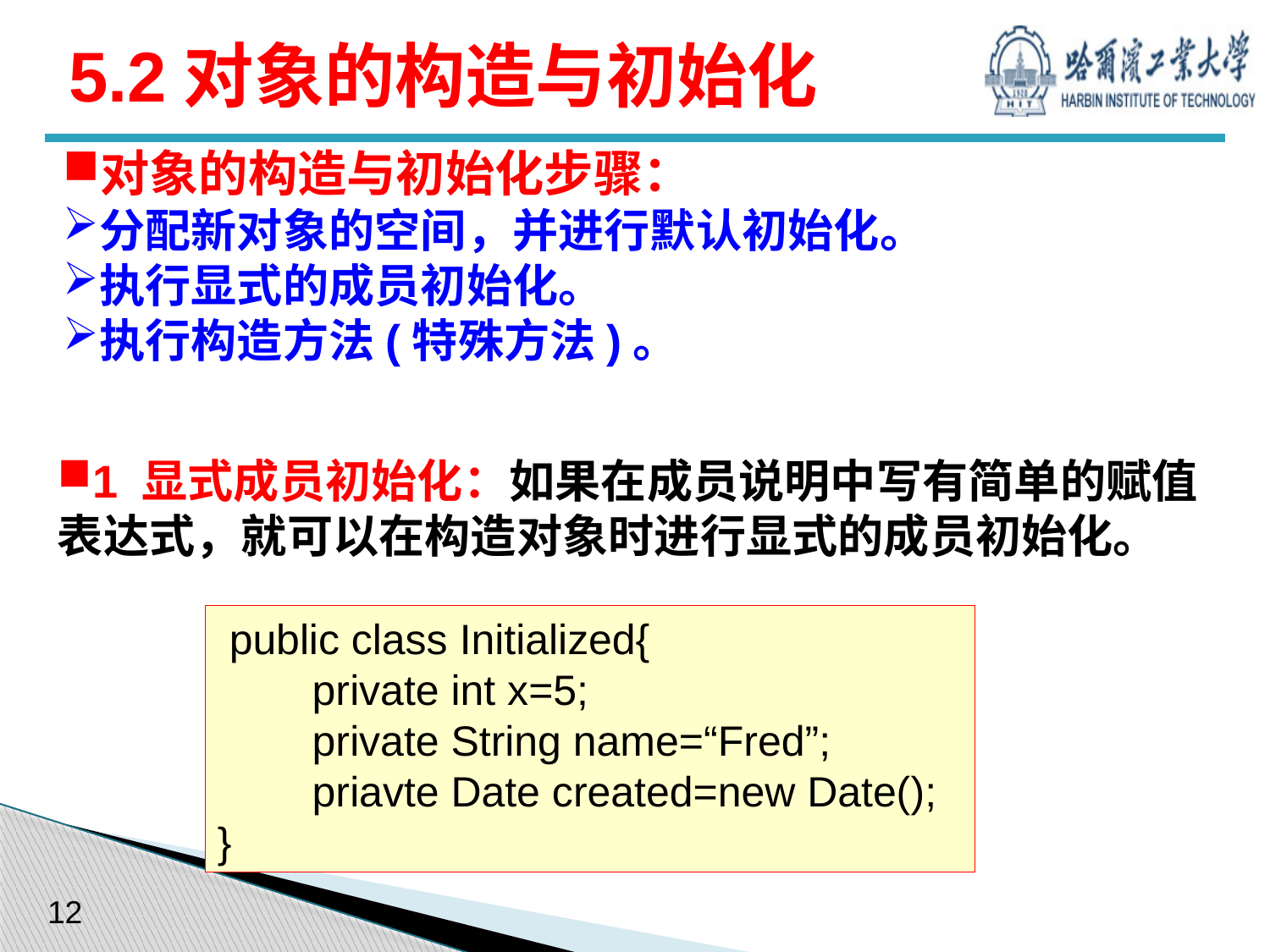

# 5.2对象的构造与初始化
对象的构造与初始化步骤：
分配新对象的空间，并进行默认初始化。
执行显式的成员初始化。
执行构造方法(特殊方法)。
1 显式成员初始化：如果在成员说明中写有简单的赋值表达式，就可以在构造对象时进行显式的成员初始化。
 public class Initialized{
        private int x=5;
        private String name=“Fred”;
        priavte Date created=new Date();
}